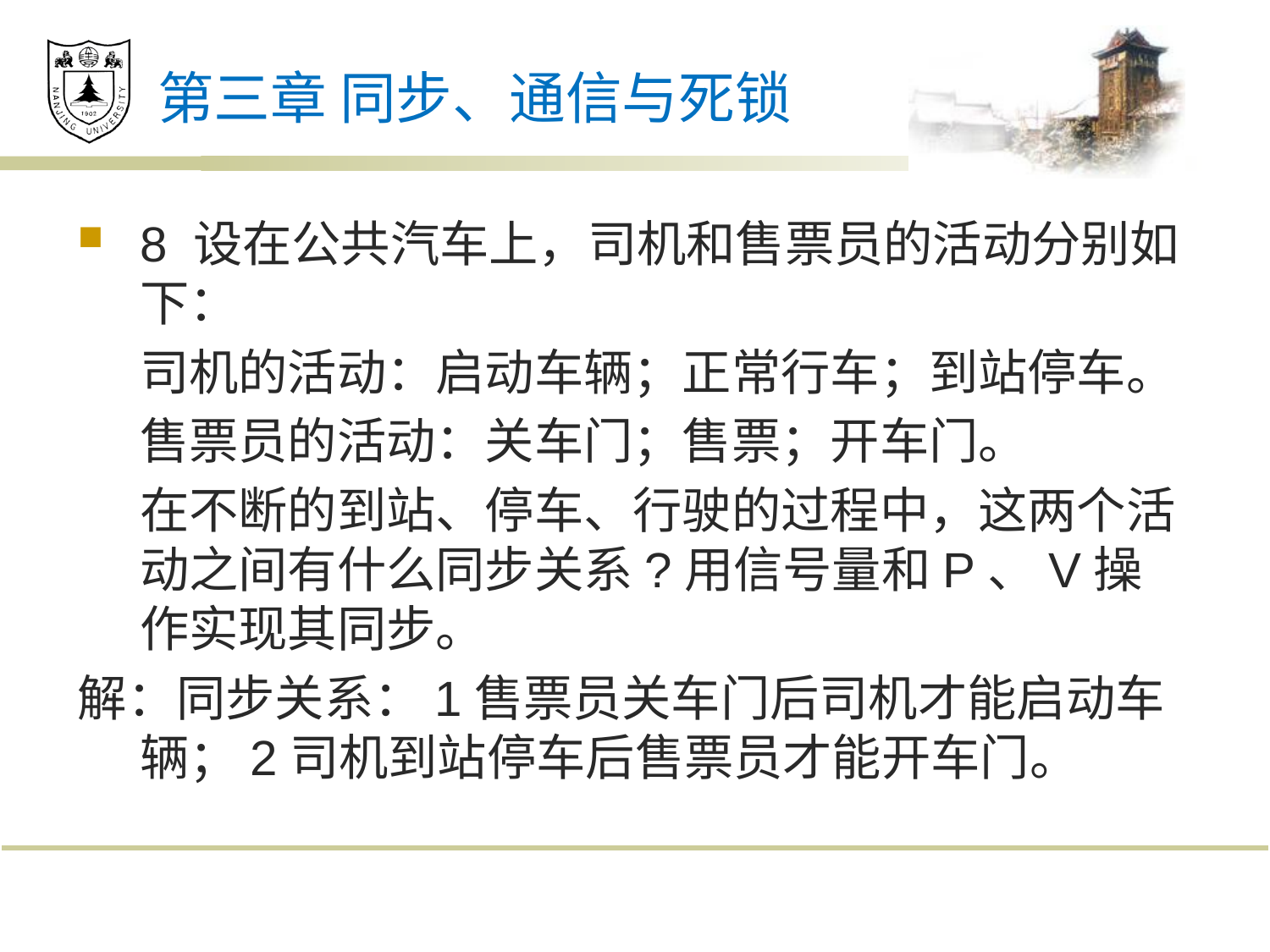

# 第三章 同步、通信与死锁
8 设在公共汽车上，司机和售票员的活动分别如下：
	司机的活动：启动车辆；正常行车；到站停车。
	售票员的活动：关车门；售票；开车门。
	在不断的到站、停车、行驶的过程中，这两个活动之间有什么同步关系?用信号量和P、V操作实现其同步。
解：同步关系：1售票员关车门后司机才能启动车辆；2司机到站停车后售票员才能开车门。